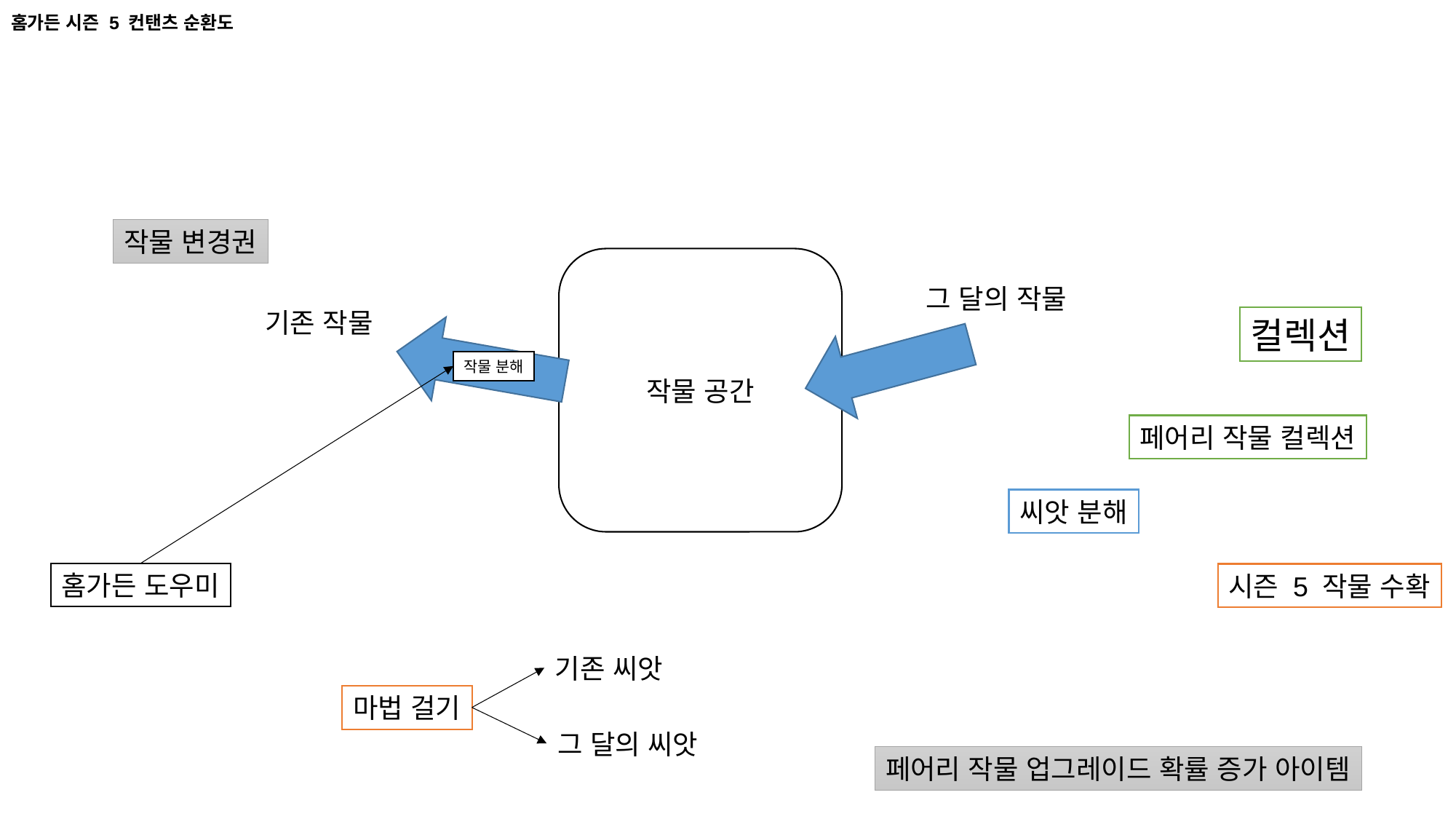

# 홈가든 시즌 5 컨탠츠 순환도
작물 변경권
작물 공간
그 달의 작물
기존 작물
컬렉션

작물 분해
페어리 작물 컬렉션
씨앗 분해
홈가든 도우미
시즌 5 작물 수확
기존 씨앗
마법 걸기
그 달의 씨앗
페어리 작물 업그레이드 확률 증가 아이템